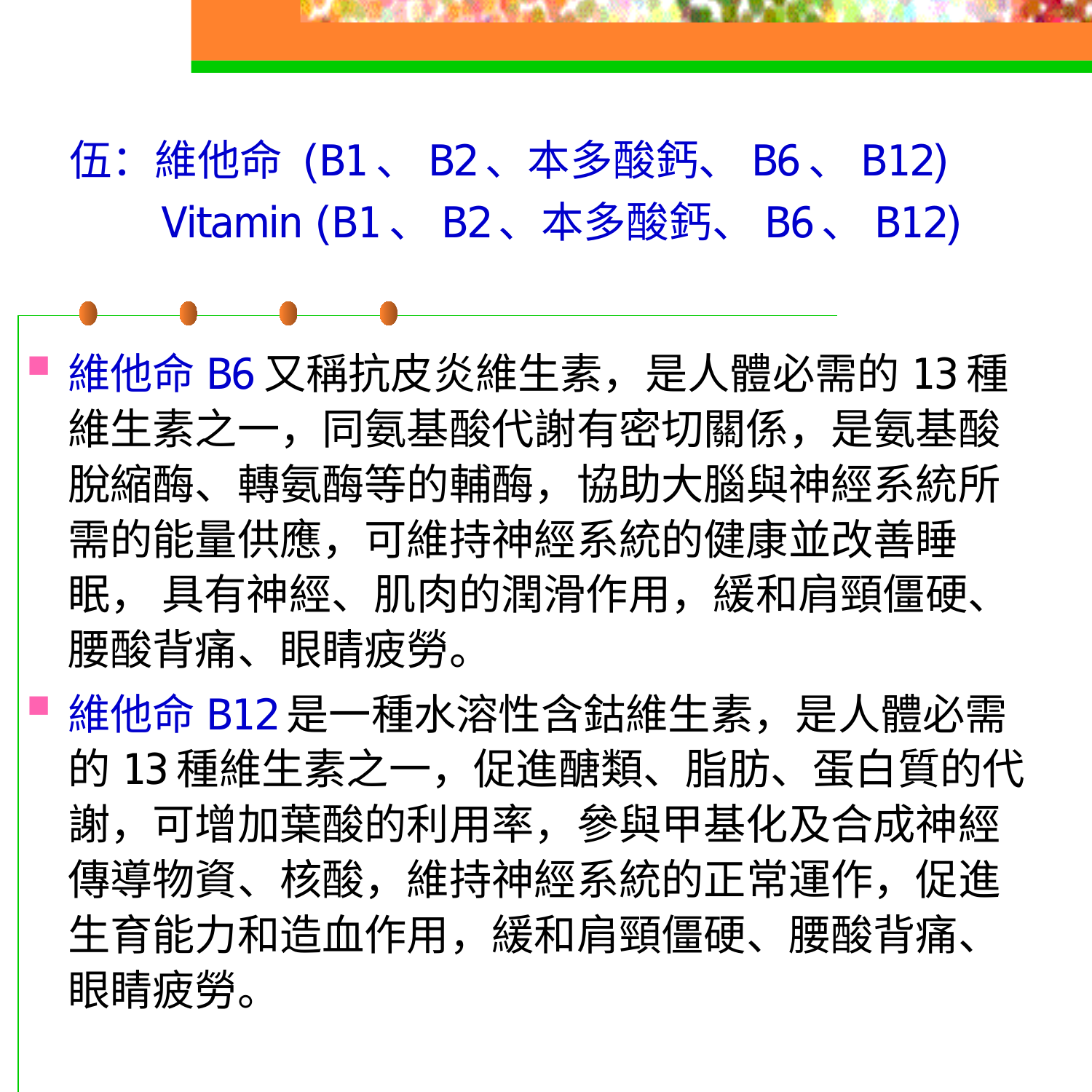

伍：維他命 (B1、B2、本多酸鈣、B6、B12)
       Vitamin (B1、B2、本多酸鈣、B6、B12)
維他命B6又稱抗皮炎維生素，是人體必需的13種維生素之一，同氨基酸代謝有密切關係，是氨基酸脫縮酶、轉氨酶等的輔酶，協助大腦與神經系統所需的能量供應，可維持神經系統的健康並改善睡眠， 具有神經、肌肉的潤滑作用，緩和肩頸僵硬、腰酸背痛、眼睛疲勞。
維他命B12是一種水溶性含鈷維生素，是人體必需的13種維生素之一，促進醣類、脂肪、蛋白質的代謝，可增加葉酸的利用率，參與甲基化及合成神經傳導物資、核酸，維持神經系統的正常運作，促進生育能力和造血作用，緩和肩頸僵硬、腰酸背痛、眼睛疲勞。
21